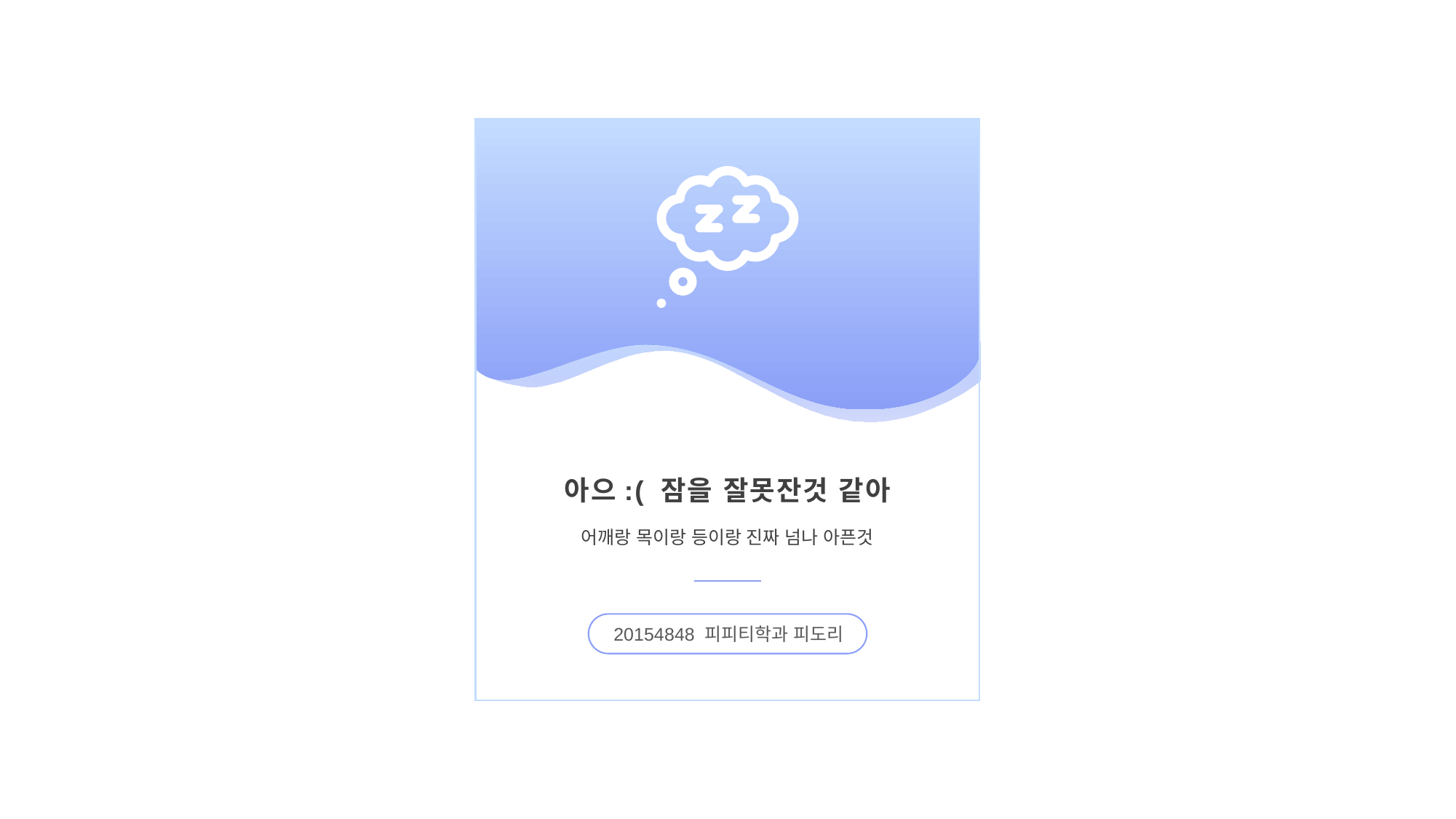

아으:( 잠을 잘못잔것 같아
어깨랑 목이랑 등이랑 진짜 넘나 아픈것

20154848 피피티학과 피도리